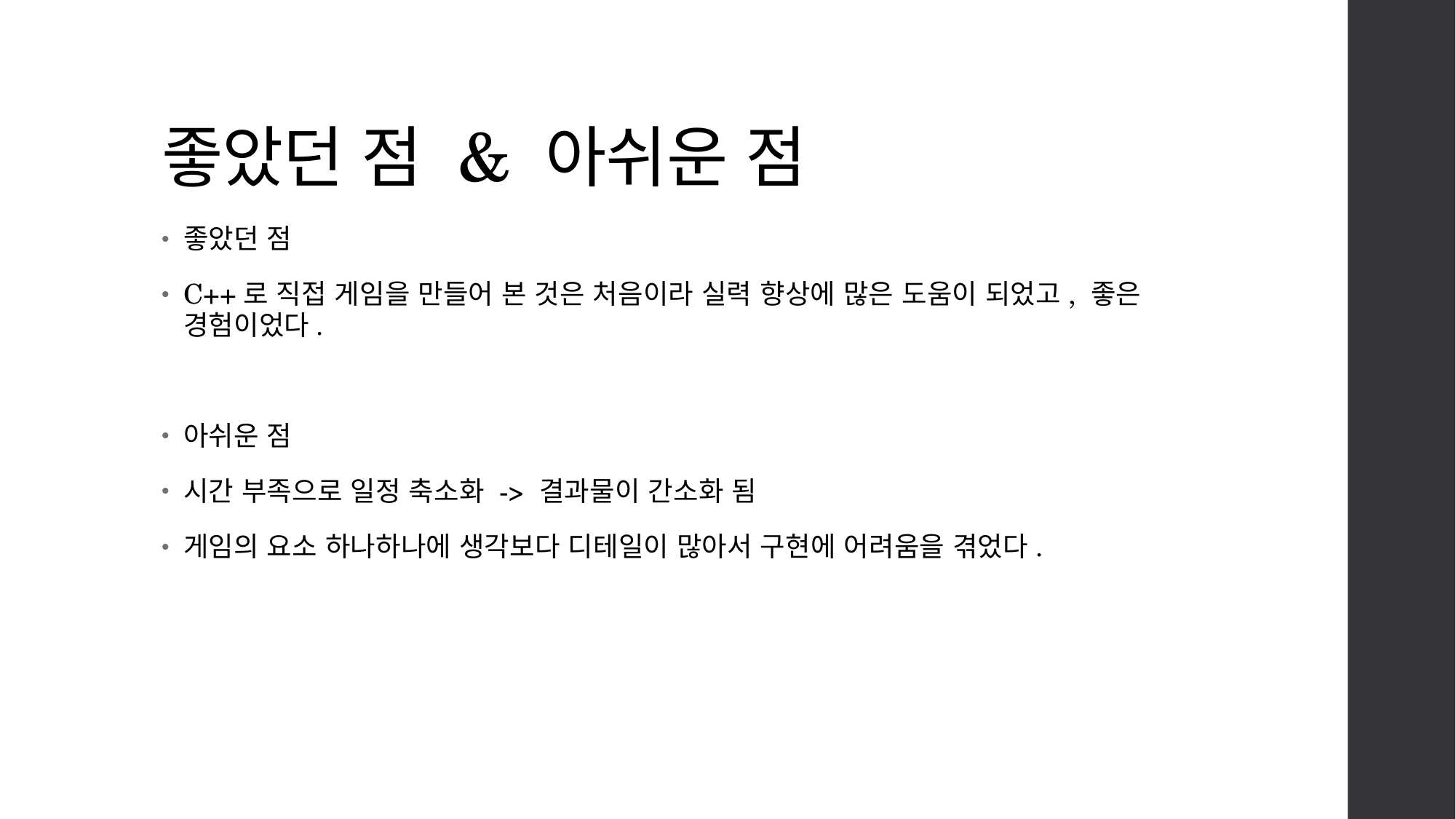

# 좋았던 점 & 아쉬운 점
좋았던 점
C++로 직접 게임을 만들어 본 것은 처음이라 실력 향상에 많은 도움이 되었고, 좋은 경험이었다.

아쉬운 점
시간 부족으로 일정 축소화 -> 결과물이 간소화 됨
게임의 요소 하나하나에 생각보다 디테일이 많아서 구현에 어려움을 겪었다.